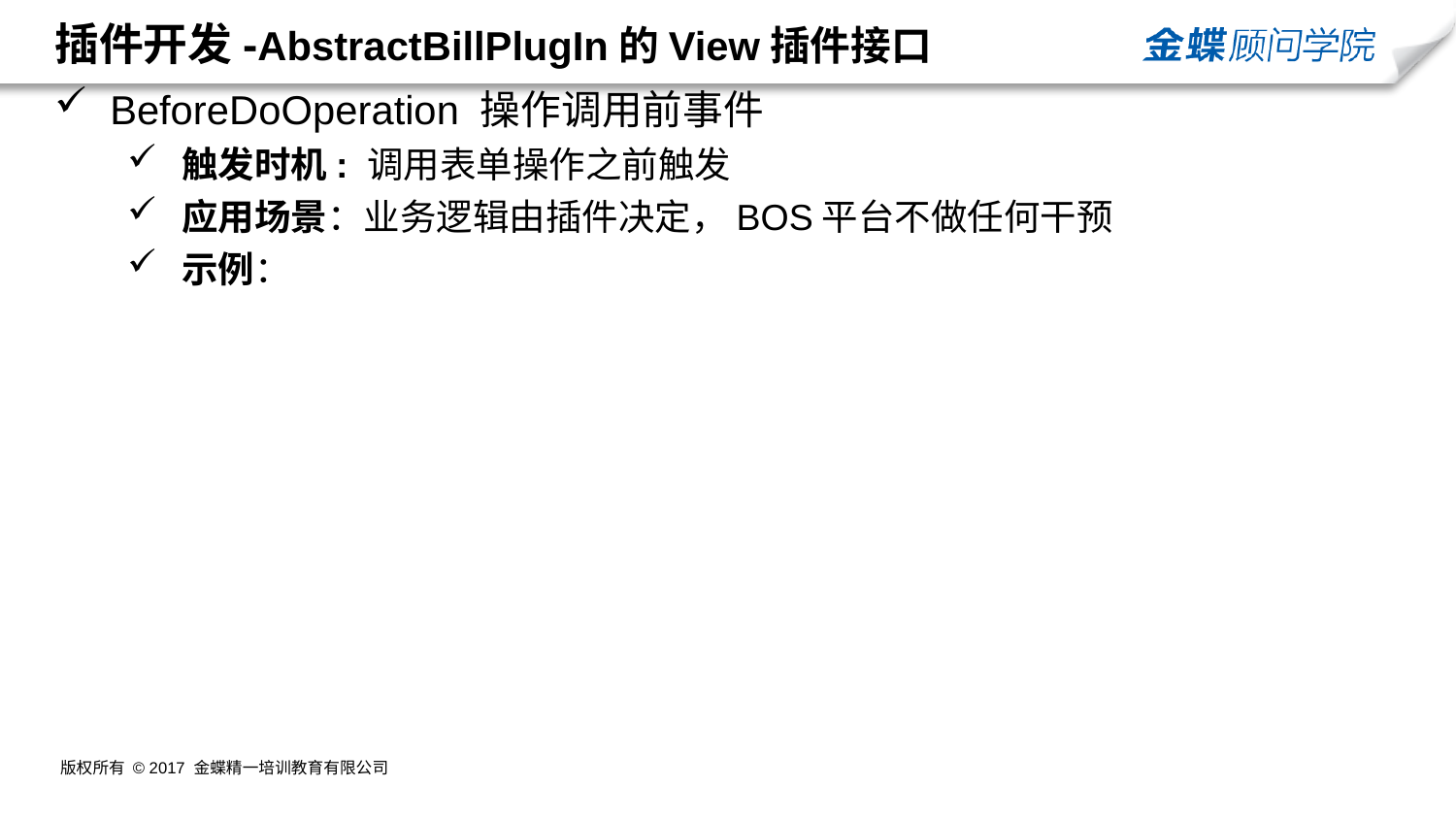

# 插件开发-AbstractBillPlugIn的View插件接口
  BeforeDoOperation 操作调用前事件
触发时机: 调用表单操作之前触发
应用场景：业务逻辑由插件决定，BOS平台不做任何干预
示例：